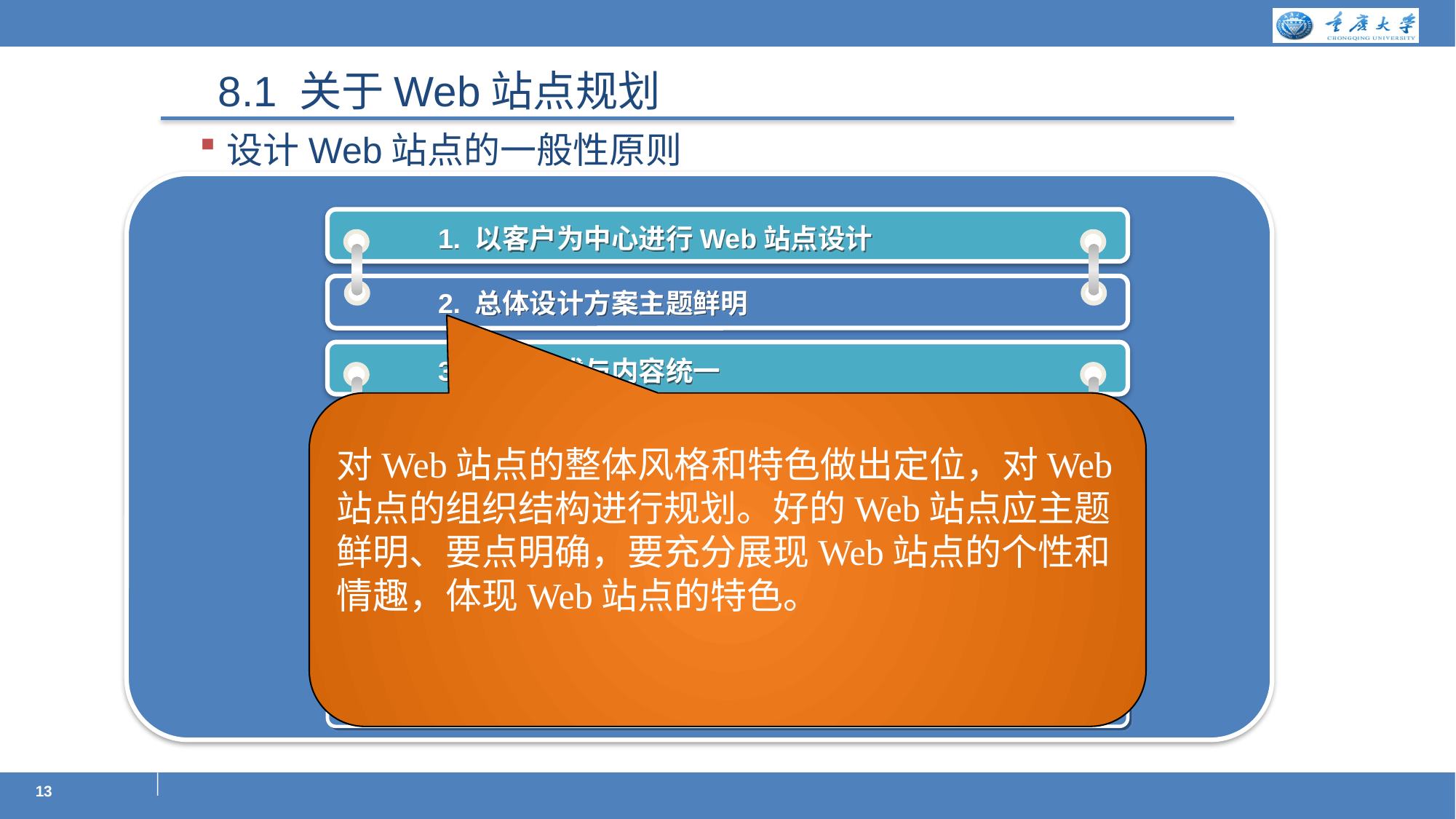

8.1 关于Web站点规划
设计Web站点的一般性原则

1. 以客户为中心进行Web站点设计

2. 总体设计方案主题鲜明

3. 网页形式与内容统一

对Web站点的整体风格和特色做出定位，对Web站点的组织结构进行规划。好的Web站点应主题鲜明、要点明确，要充分展现Web站点的个性和情趣，体现Web站点的特色。

4. Web站点的结构

5. 访问速度

6. 充分利用多媒体技术

7. Web站点信息的动态发布

8. 提供和用户相互沟通的渠道
13